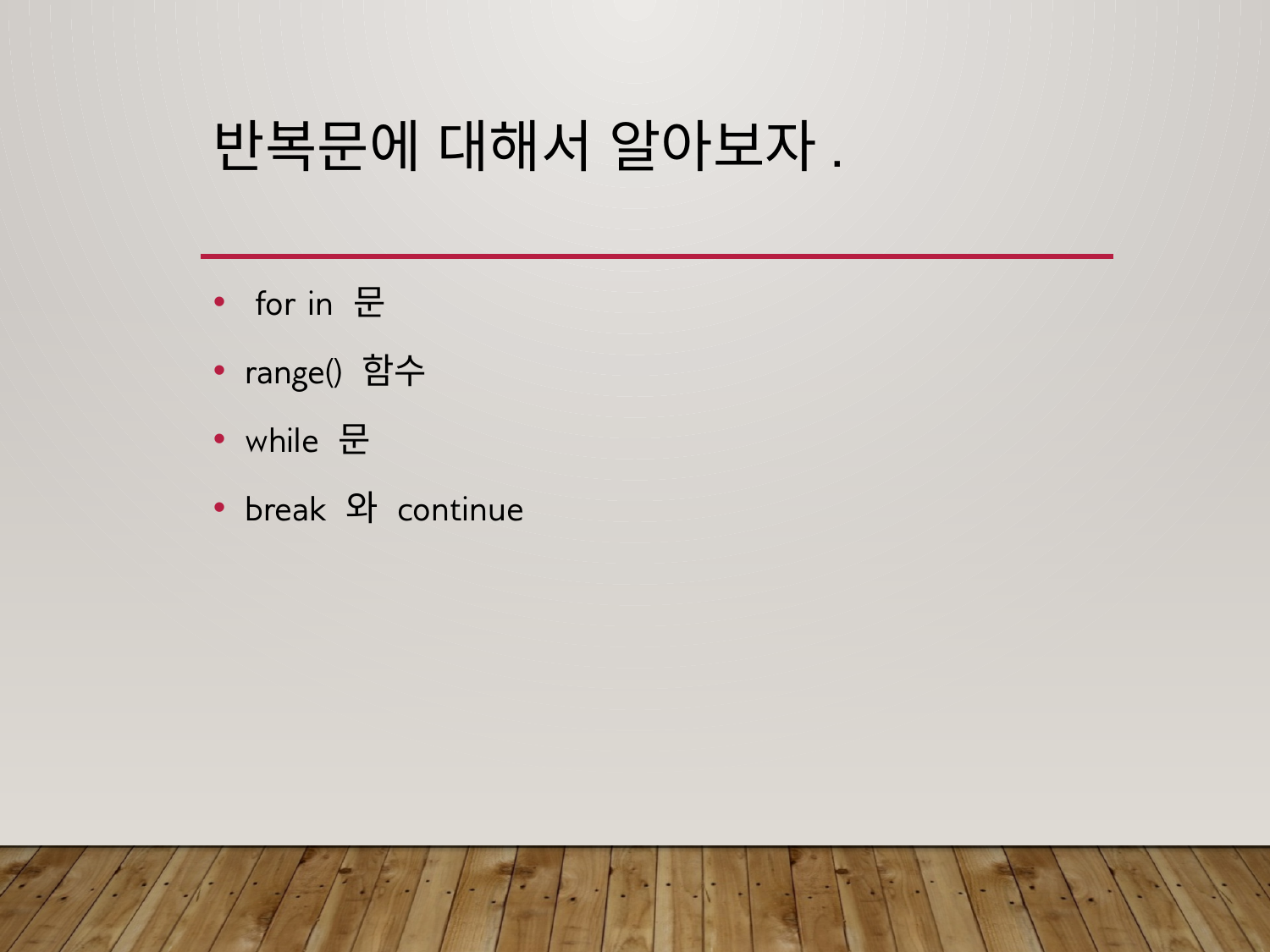

# 반복문에 대해서 알아보자.
 for in 문
range() 함수
while 문
break 와 continue